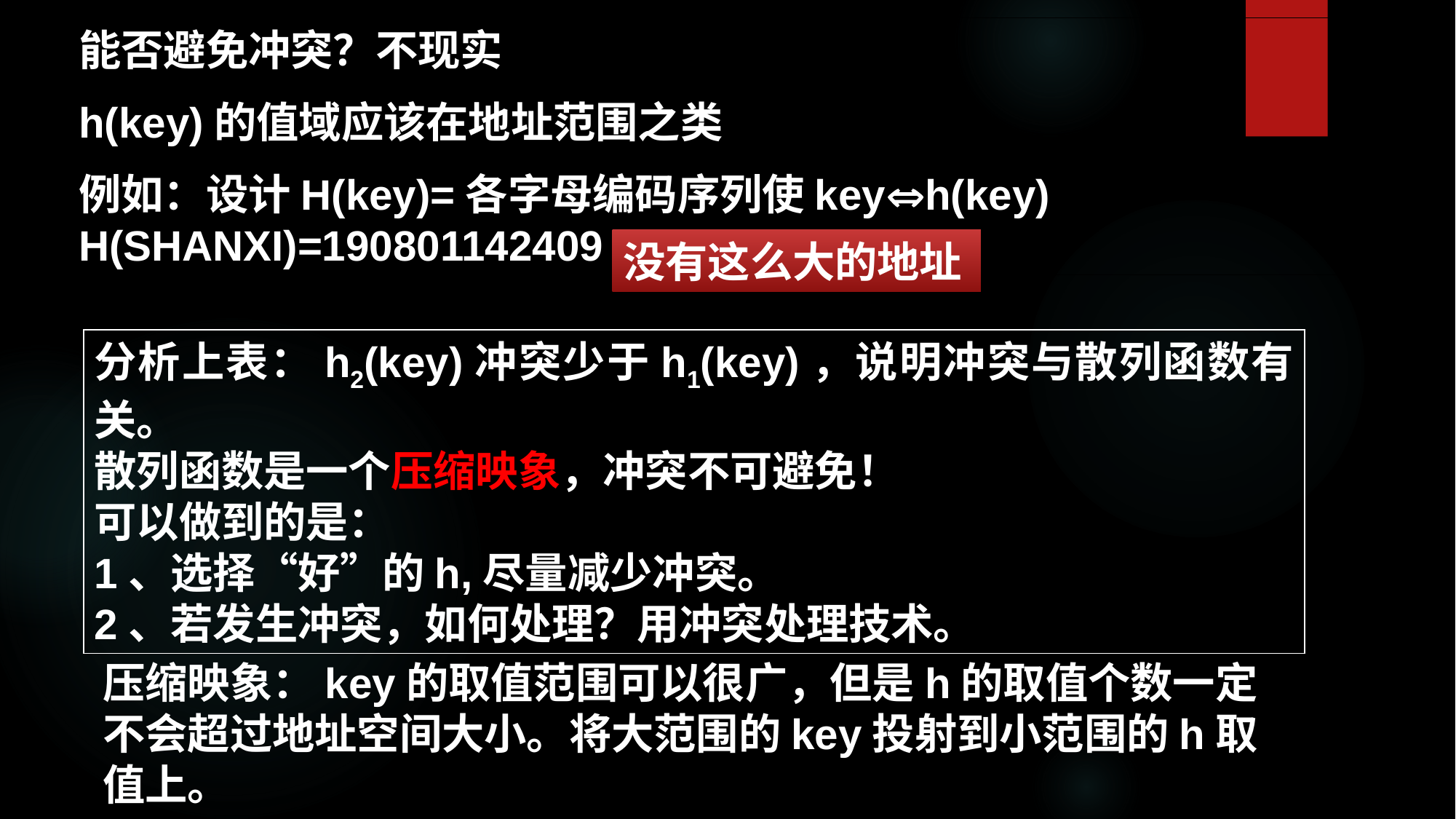

能否避免冲突？不现实
h(key)的值域应该在地址范围之类
例如：设计H(key)=各字母编码序列使key⇔h(key) H(SHANXI)=190801142409
没有这么大的地址
分析上表：h2(key)冲突少于h1(key)，说明冲突与散列函数有关。
散列函数是一个压缩映象，冲突不可避免！
可以做到的是：
1、选择“好”的h,尽量减少冲突。
2、若发生冲突，如何处理？用冲突处理技术。
压缩映象：key的取值范围可以很广，但是h的取值个数一定不会超过地址空间大小。将大范围的key投射到小范围的h取值上。